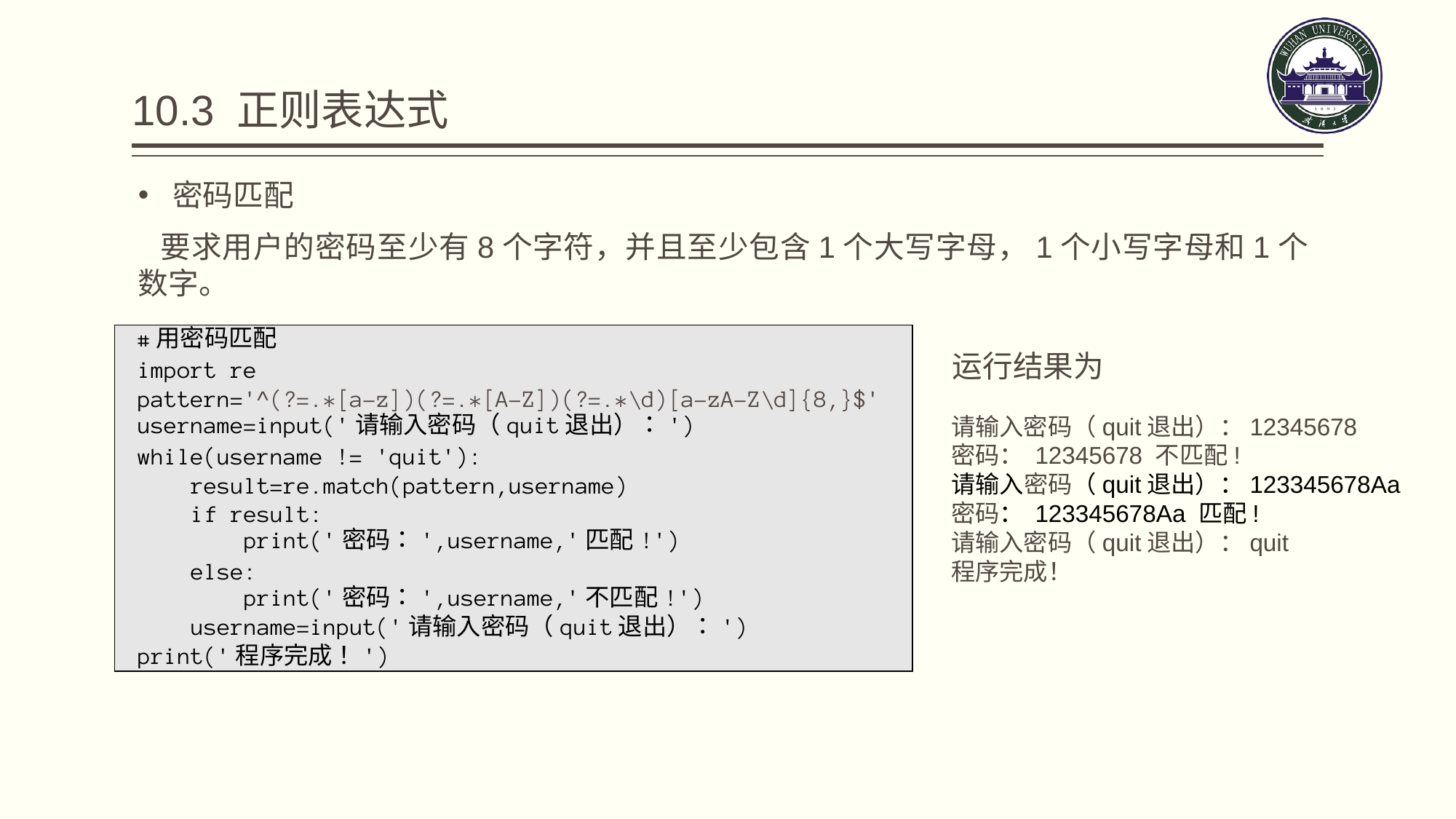

# 10.3 正则表达式
密码匹配
  要求用户的密码至少有8个字符，并且至少包含1个大写字母，1个小写字母和1个数字。
| #用密码匹配 |
| --- |
| import re |
| pattern='^(?=.\*[a-z])(?=.\*[A-Z])(?=.\*\d)[a-zA-Z\d]{8,}$' |
| username=input('请输入密码（quit退出）：') |
| while(username != 'quit'): result=re.match(pattern,username) if result: print('密码：',username,'匹配!') else: print('密码：',username,'不匹配!') username=input('请输入密码（quit退出）：') print('程序完成！') |
运行结果为
请输入密码（quit退出）：12345678
密码： 12345678 不匹配!
请输入密码（quit退出）：123345678Aa
密码： 123345678Aa 匹配!
请输入密码（quit退出）：quit
程序完成！